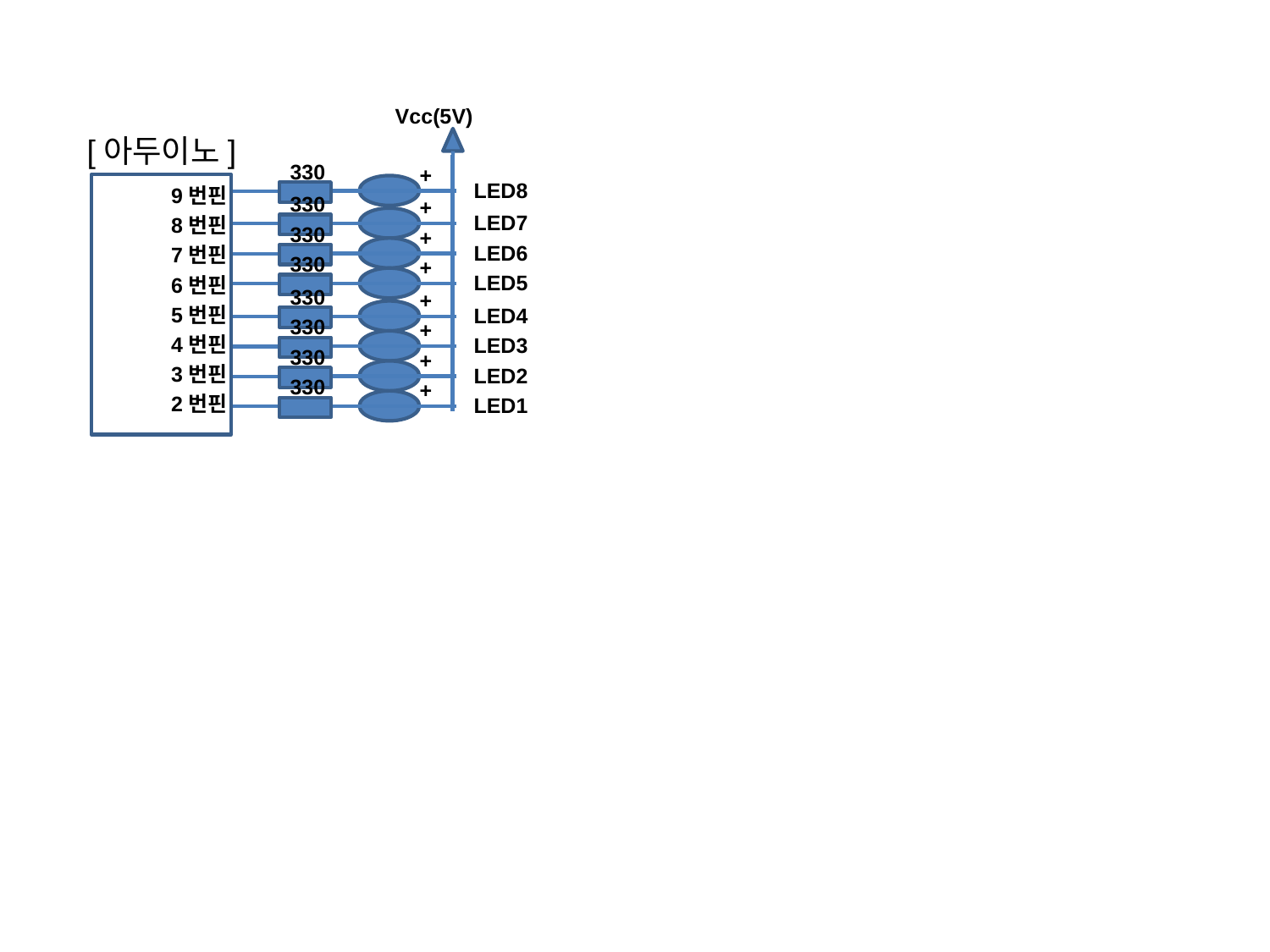

Vcc(5V)
[아두이노]

330
+
LED8

9번핀
330
+
LED7

8번핀
330
+
LED6

7번핀
330
+
LED5

6번핀
330
+
LED4

5번핀
330
+
LED3

4번핀
330
+
LED2

3번핀
330
+
LED1

2번핀